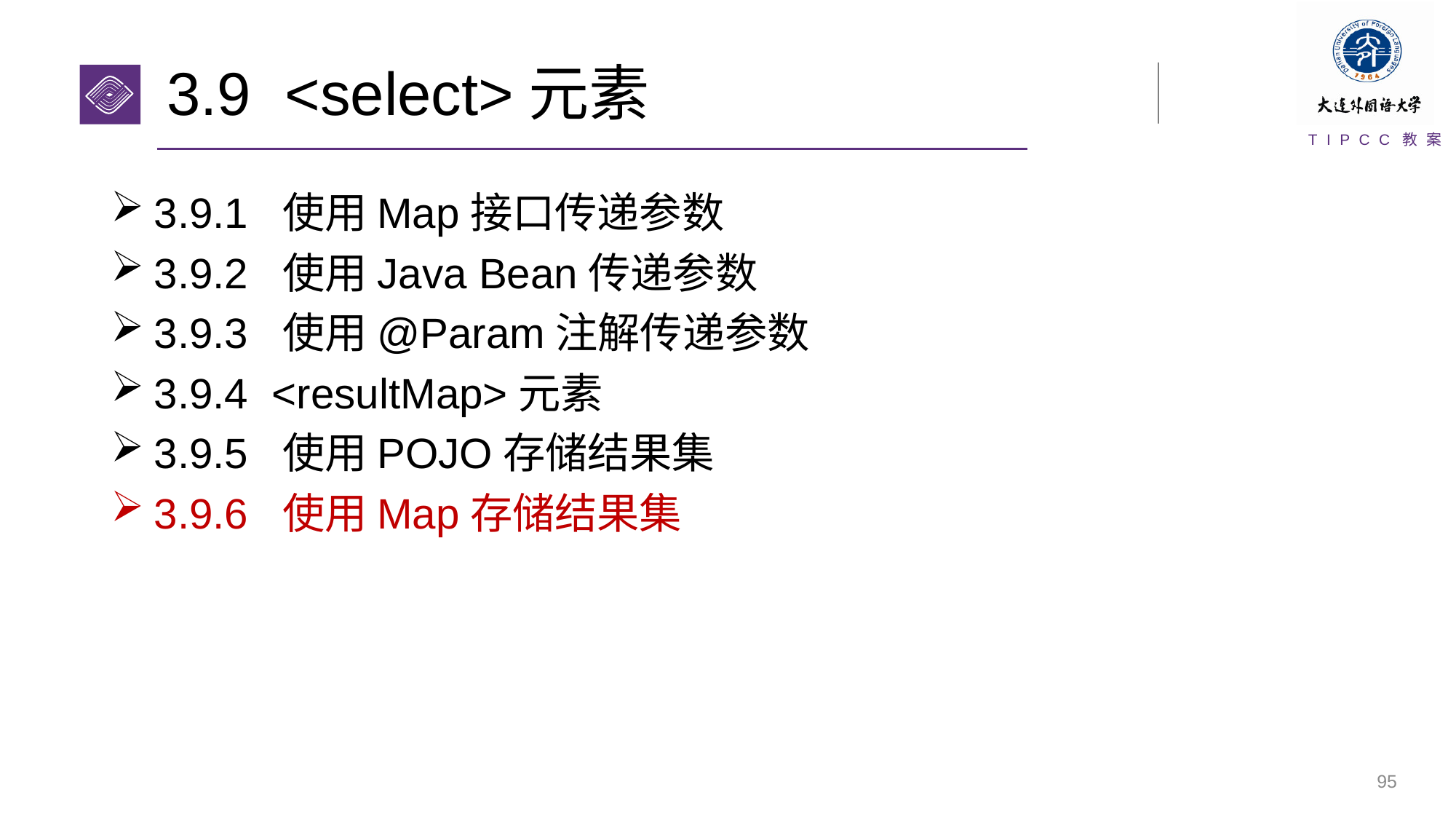

# 3.9  <select>元素
3.9.1  使用Map接口传递参数
3.9.2  使用Java Bean传递参数
3.9.3  使用@Param注解传递参数
3.9.4  <resultMap>元素
3.9.5  使用POJO存储结果集
3.9.6  使用Map存储结果集
95